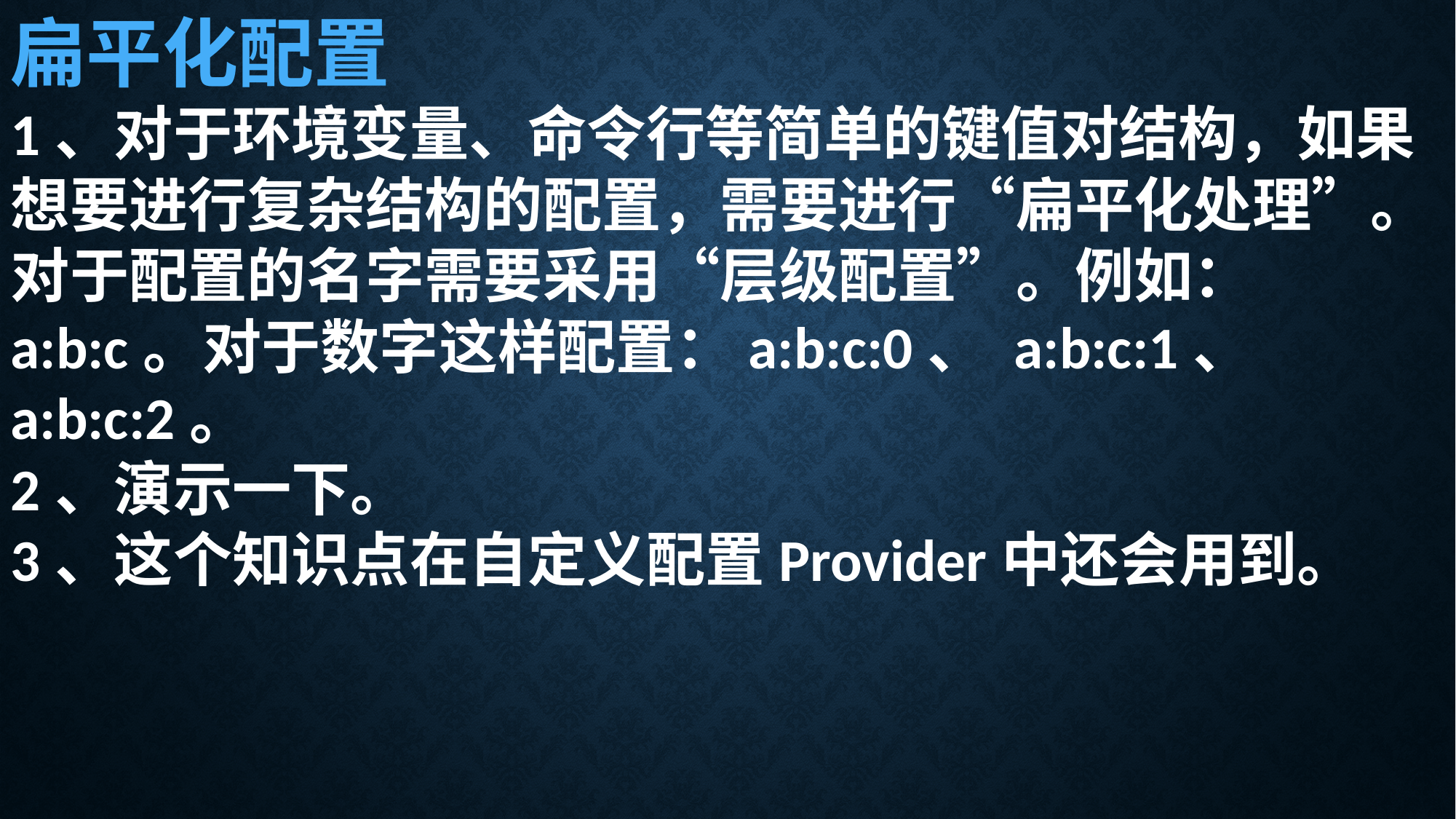

扁平化配置
1、对于环境变量、命令行等简单的键值对结构，如果想要进行复杂结构的配置，需要进行“扁平化处理”。对于配置的名字需要采用“层级配置”。例如：a:b:c。对于数字这样配置：a:b:c:0、 a:b:c:1、 a:b:c:2。
2、演示一下。
3、这个知识点在自定义配置Provider中还会用到。